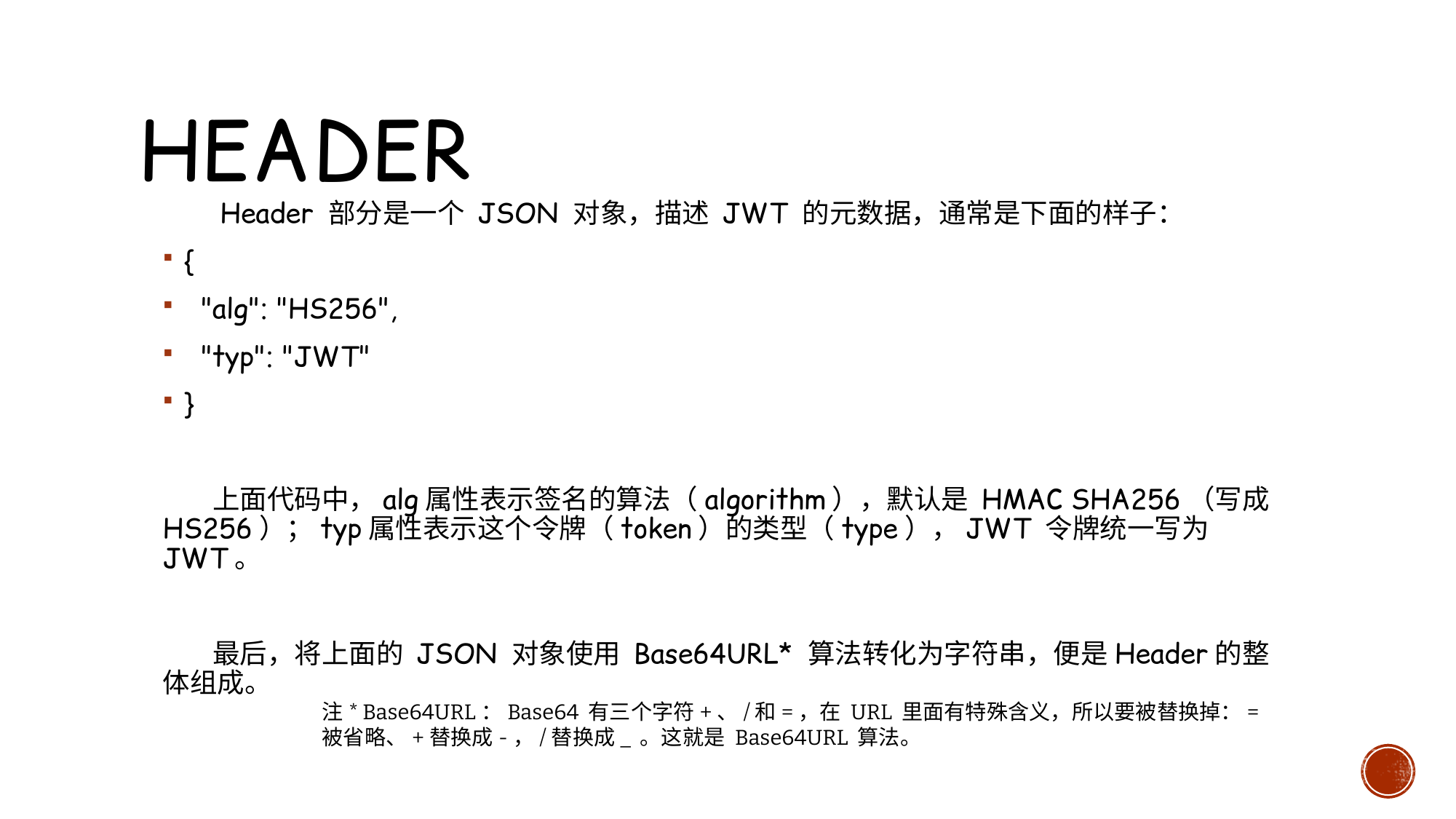

# Header
       Header 部分是一个 JSON 对象，描述 JWT 的元数据，通常是下面的样子：
{
  "alg": "HS256",
  "typ": "JWT"
}

       上面代码中，alg属性表示签名的算法（algorithm），默认是 HMAC SHA256（写成 HS256）；typ属性表示这个令牌（token）的类型（type），JWT 令牌统一写为JWT。

       最后，将上面的 JSON 对象使用 Base64URL* 算法转化为字符串，便是Header的整体组成。
注* Base64URL：Base64 有三个字符+、/和=，在 URL 里面有特殊含义，所以要被替换掉：=被省略、+替换成-，/替换成_ 。这就是 Base64URL 算法。